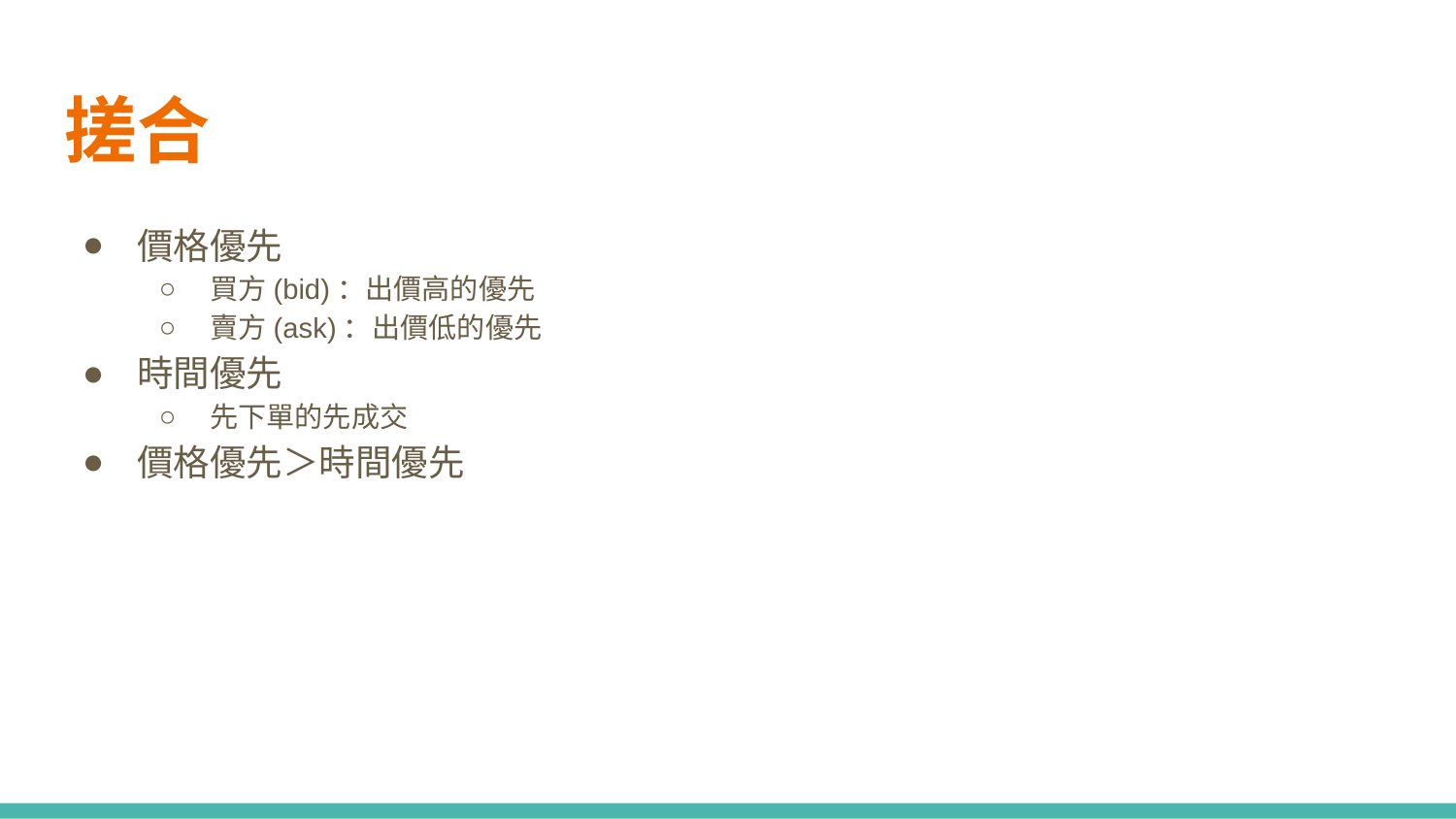

# 搓合
價格優先
買方(bid)：出價高的優先
賣方(ask)：出價低的優先
時間優先
先下單的先成交
價格優先＞時間優先